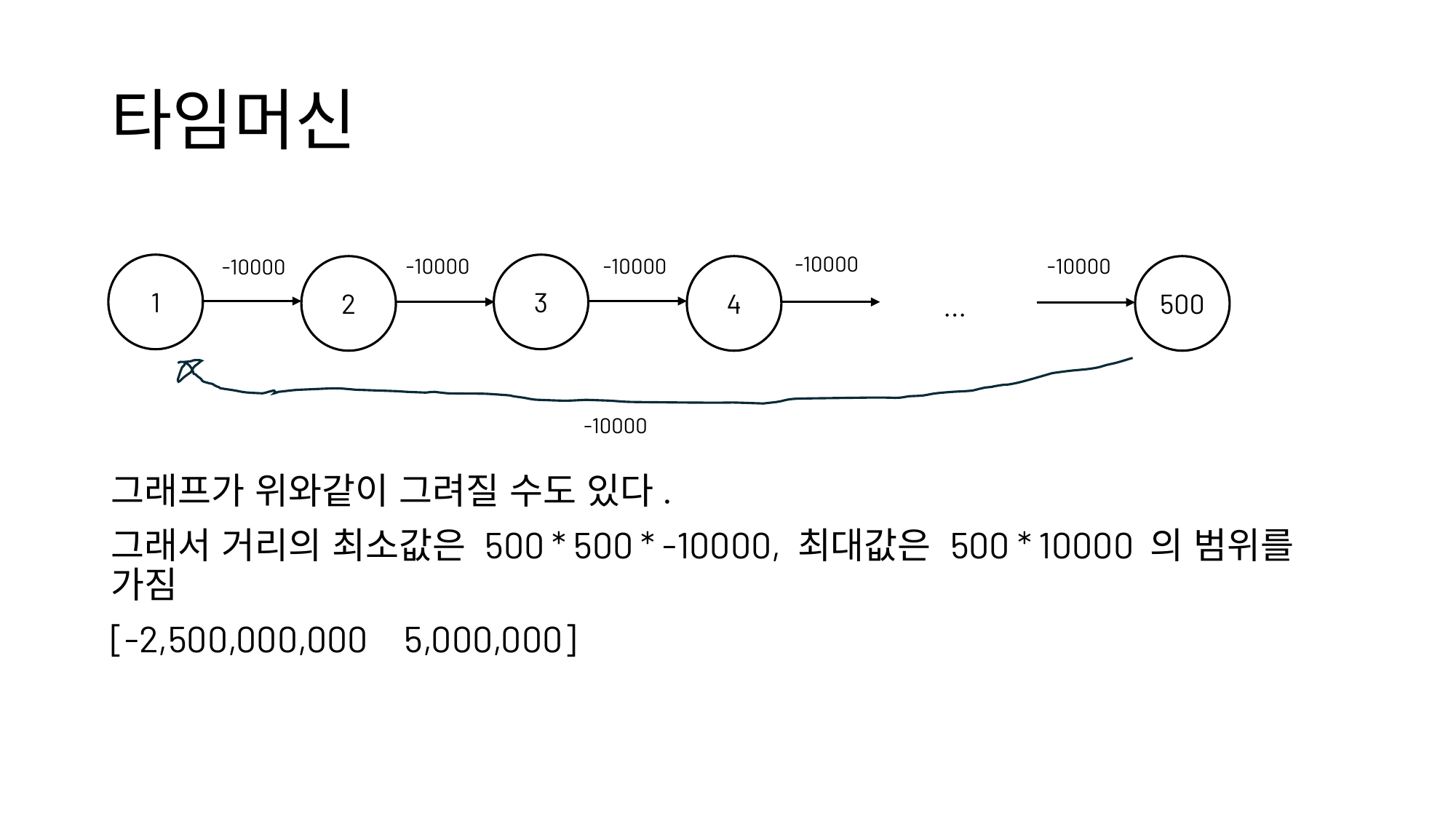

# 타임머신

그래프가 위와같이 그려질 수도 있다.
그래서 거리의 최소값은 500 * 500 * -10000, 최대값은 500 * 10000 의 범위를 가짐
[-2,500,000,000     5,000,000]
-10000
-10000
-10000
-10000
-10000
1
3
2
4
500
...

-10000